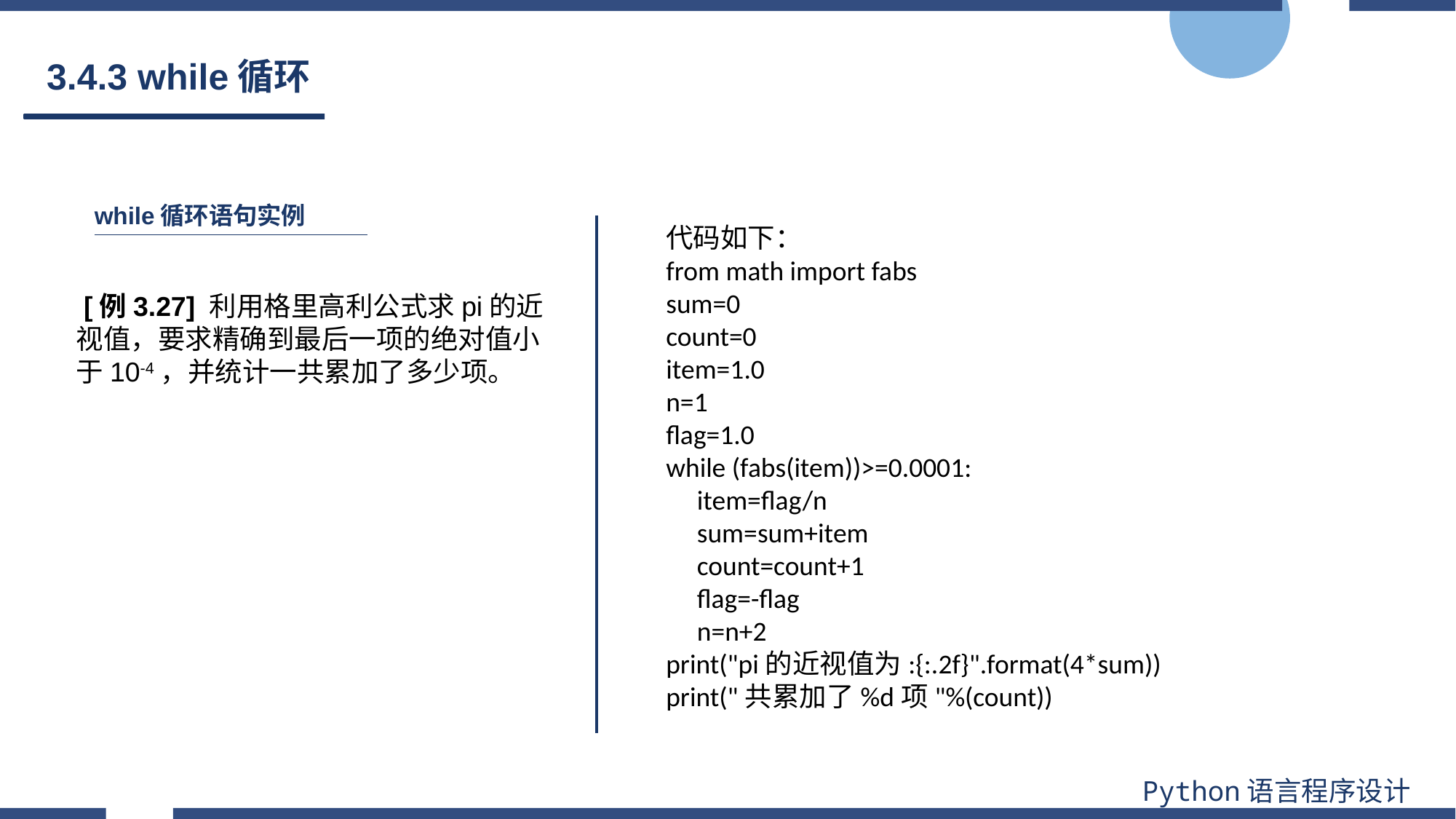

# 3.4.3 while循环
while循环语句实例
代码如下：
from math import fabs
sum=0
count=0
item=1.0
n=1
flag=1.0
while (fabs(item))>=0.0001:
     item=flag/n
     sum=sum+item
     count=count+1
     flag=-flag
     n=n+2
print("pi的近视值为:{:.2f}".format(4*sum))
print("共累加了%d项"%(count))
 [例3.27] 利用格里高利公式求pi的近视值，要求精确到最后一项的绝对值小于10-4，并统计一共累加了多少项。